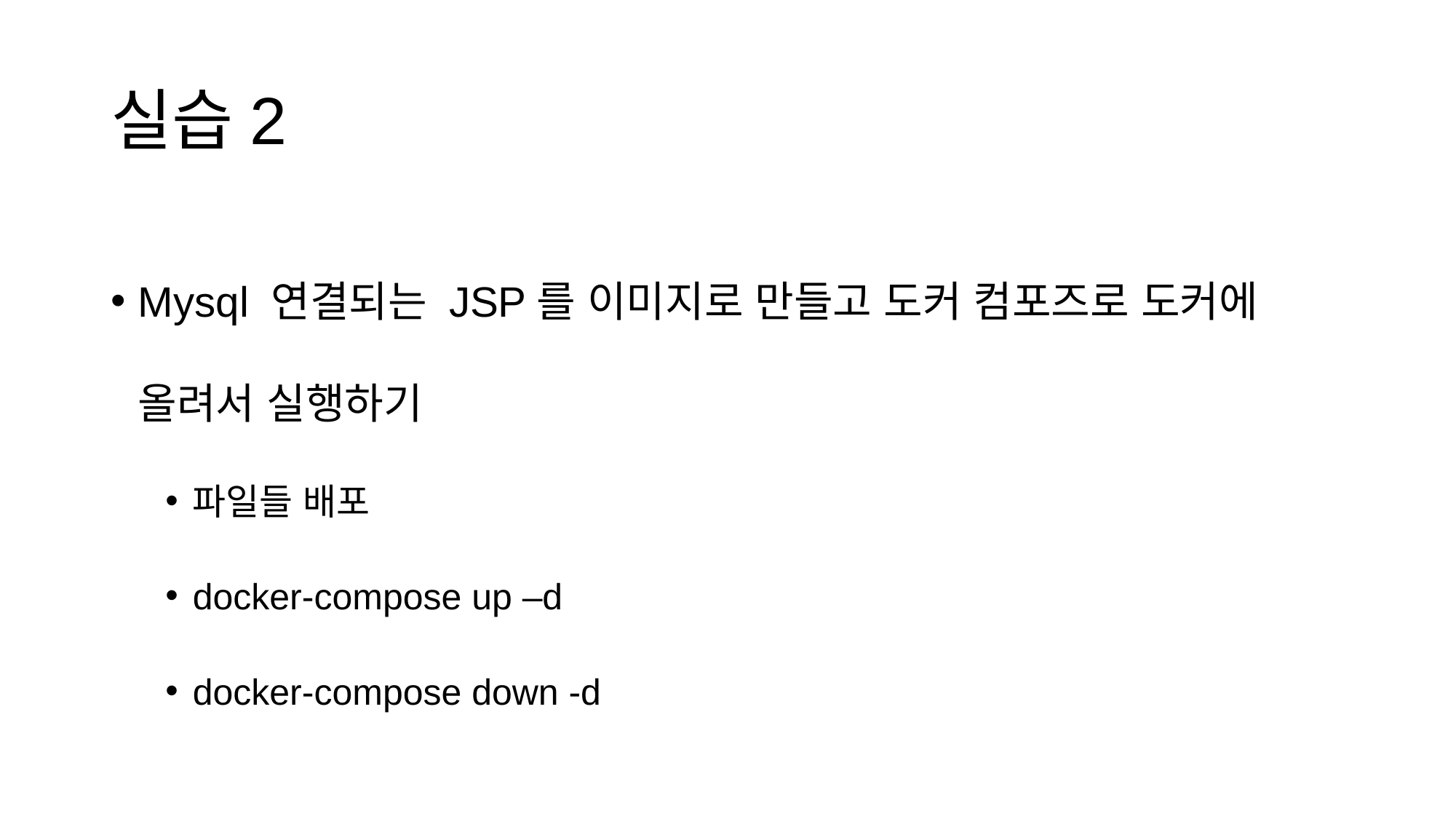

# 실습2
Mysql 연결되는 JSP를 이미지로 만들고 도커 컴포즈로 도커에 올려서 실행하기
파일들 배포
docker-compose up –d
docker-compose down -d